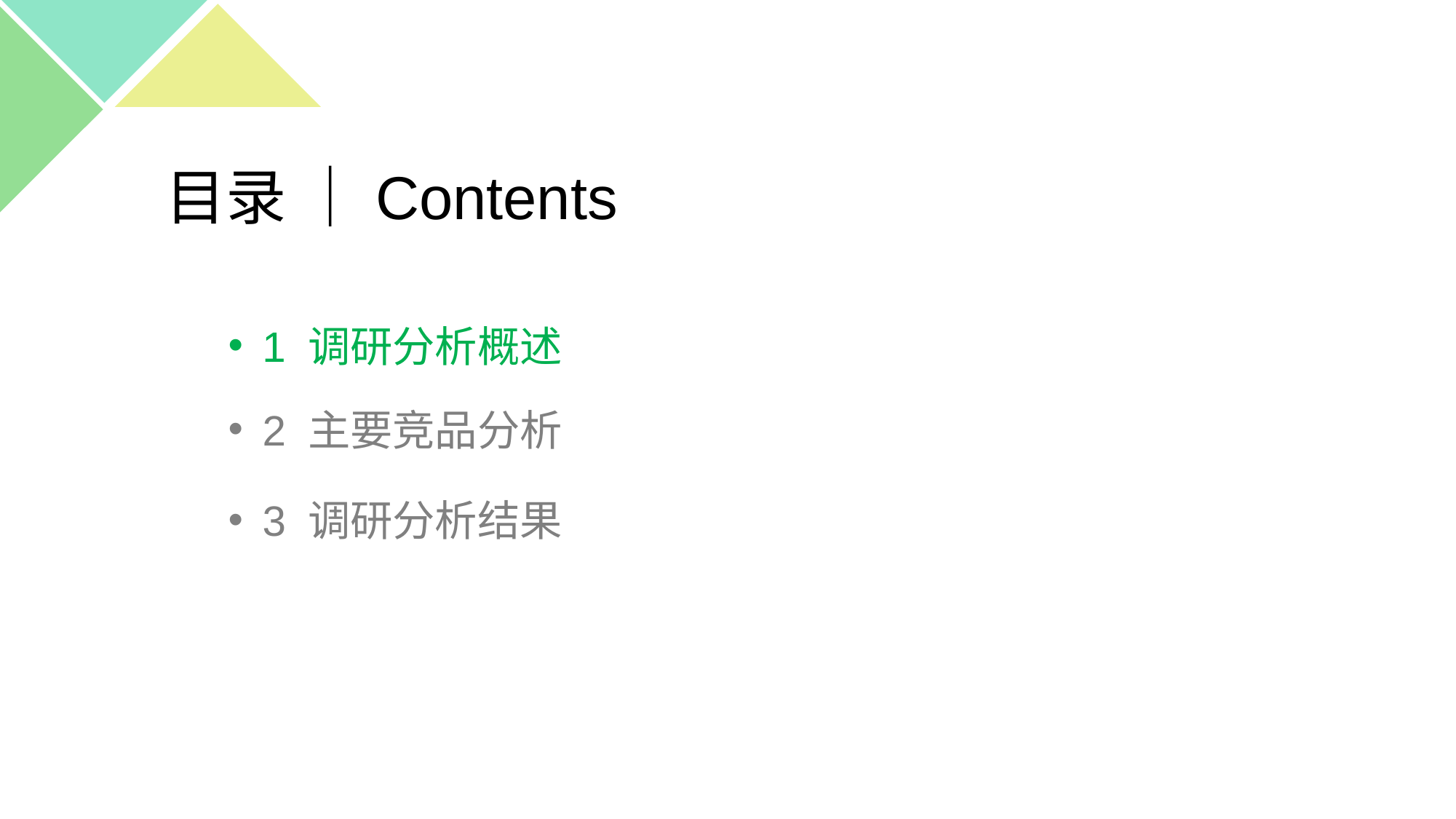

# 目录 ｜Contents
1 调研分析概述
2 主要竞品分析
3 调研分析结果